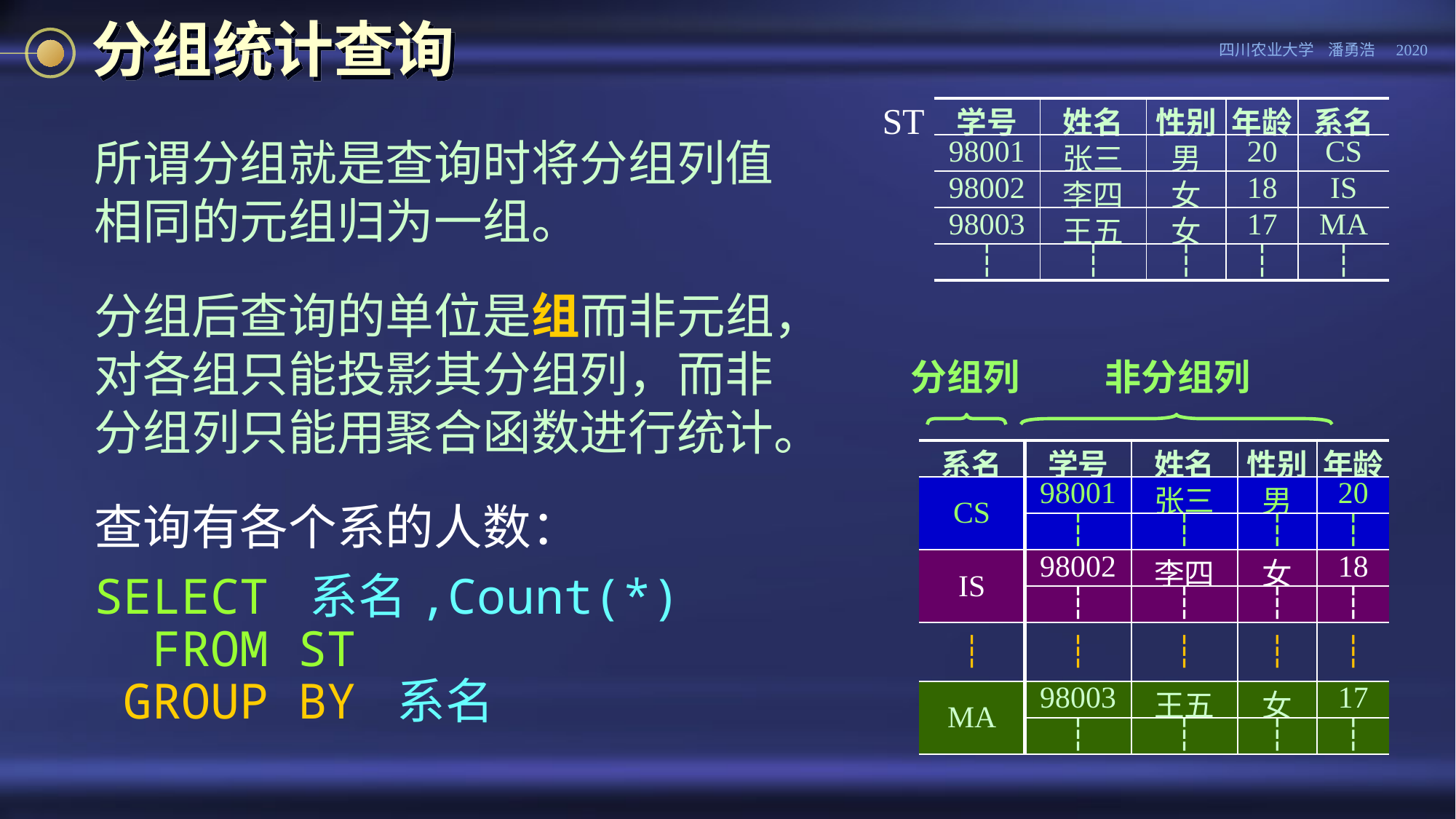

# 分组统计查询
ST
| 学号 | 姓名 | 性别 | 年龄 | 系名 |
| --- | --- | --- | --- | --- |
| 98001 | 张三 | 男 | 20 | CS |
| 98002 | 李四 | 女 | 18 | IS |
| 98003 | 王五 | 女 | 17 | MA |
| ┆ | ┆ | ┆ | ┆ | ┆ |
所谓分组就是查询时将分组列值相同的元组归为一组。
分组后查询的单位是组而非元组，对各组只能投影其分组列，而非分组列只能用聚合函数进行统计。
查询有各个系的人数：
SELECT 系名,Count(*)
  FROM ST
 GROUP BY 系名

分组列
非分组列

| 系名 | 学号 | 姓名 | 性别 | 年龄 |
| --- | --- | --- | --- | --- |
| CS | 98001 | 张三 | 男 | 20 |
|  | ┆ | ┆ | ┆ | ┆ |
| IS | 98002 | 李四 | 女 | 18 |
|  | ┆ | ┆ | ┆ | ┆ |
| ┆ | ┆ | ┆ | ┆ | ┆ |
| MA | 98003 | 王五 | 女 | 17 |
|  | ┆ | ┆ | ┆ | ┆ |